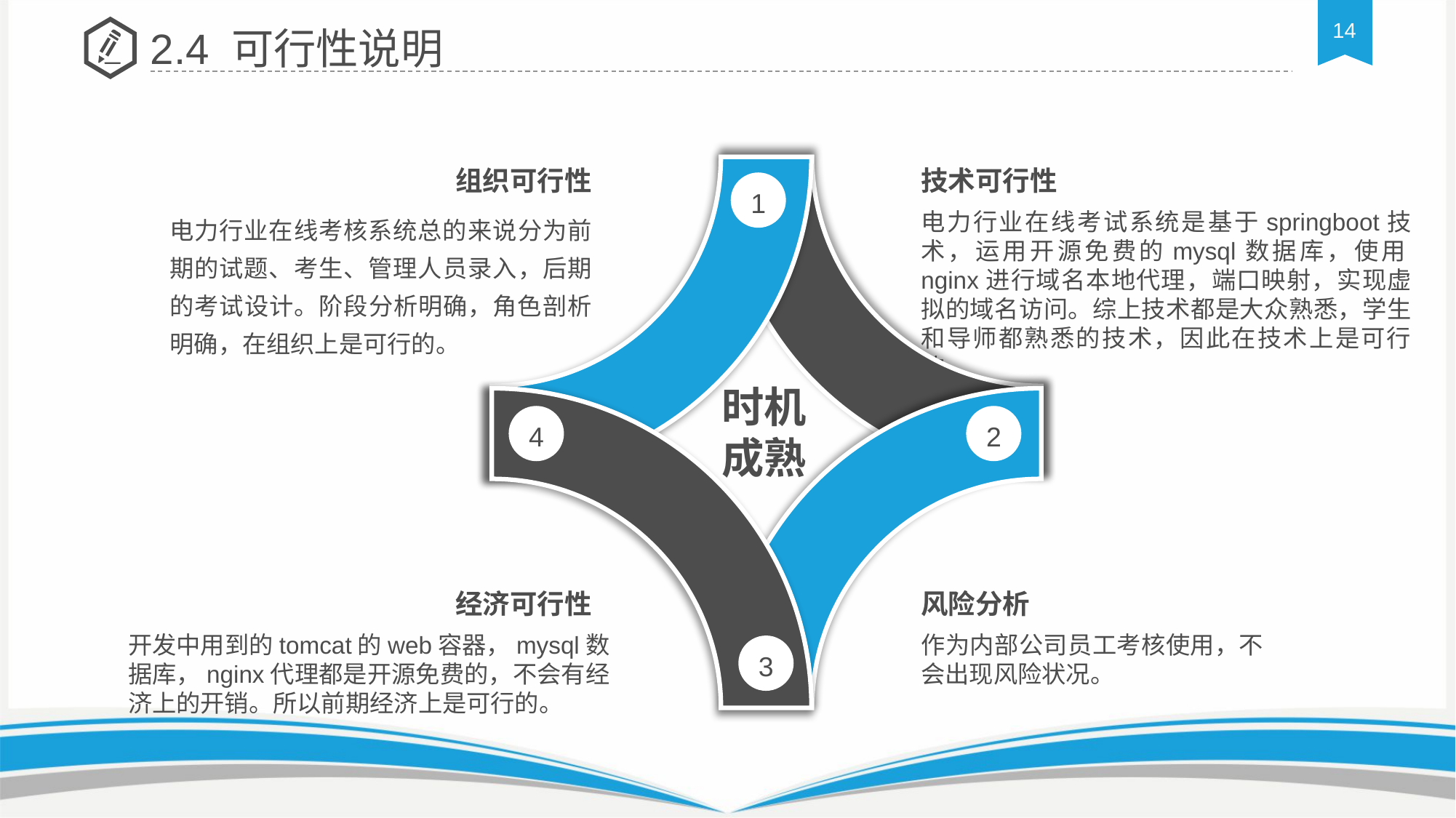

2.4 可行性说明

组织可行性
技术可行性
1
电力行业在线考核系统总的来说分为前期的试题、考生、管理人员录入，后期的考试设计。阶段分析明确，角色剖析明确，在组织上是可行的。
电力行业在线考试系统是基于springboot技术，运用开源免费的mysql数据库，使用nginx进行域名本地代理，端口映射，实现虚拟的域名访问。综上技术都是大众熟悉，学生和导师都熟悉的技术，因此在技术上是可行的。
时机成熟

4
2
经济可行性
风险分析
开发中用到的tomcat的web容器，mysql数据库，nginx代理都是开源免费的，不会有经济上的开销。所以前期经济上是可行的。
作为内部公司员工考核使用，不会出现风险状况。
3